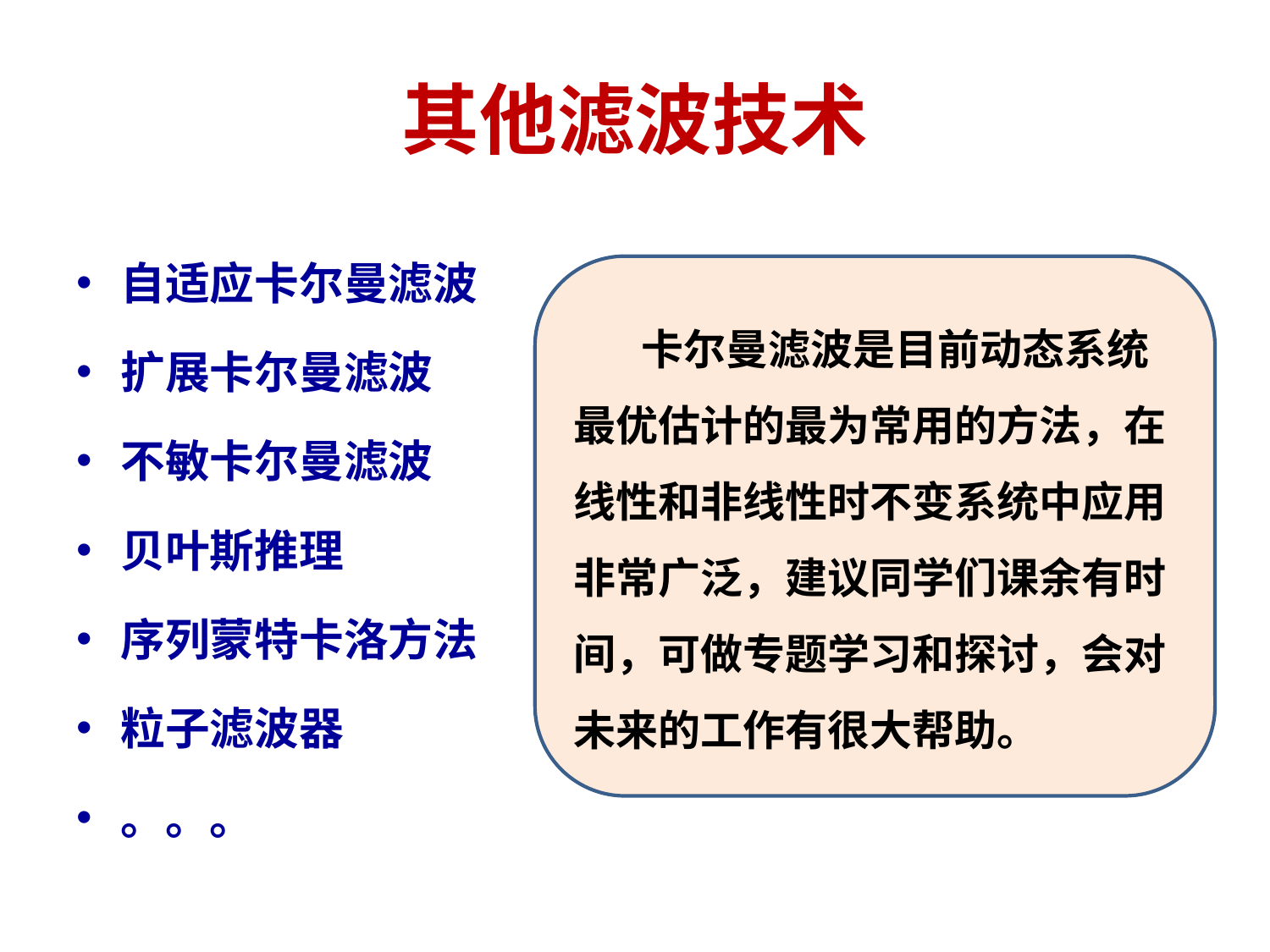

# 其他滤波技术
自适应卡尔曼滤波
扩展卡尔曼滤波
不敏卡尔曼滤波
贝叶斯推理
序列蒙特卡洛方法
粒子滤波器
。。。
      卡尔曼滤波是目前动态系统最优估计的最为常用的方法，在线性和非线性时不变系统中应用非常广泛，建议同学们课余有时间，可做专题学习和探讨，会对未来的工作有很大帮助。